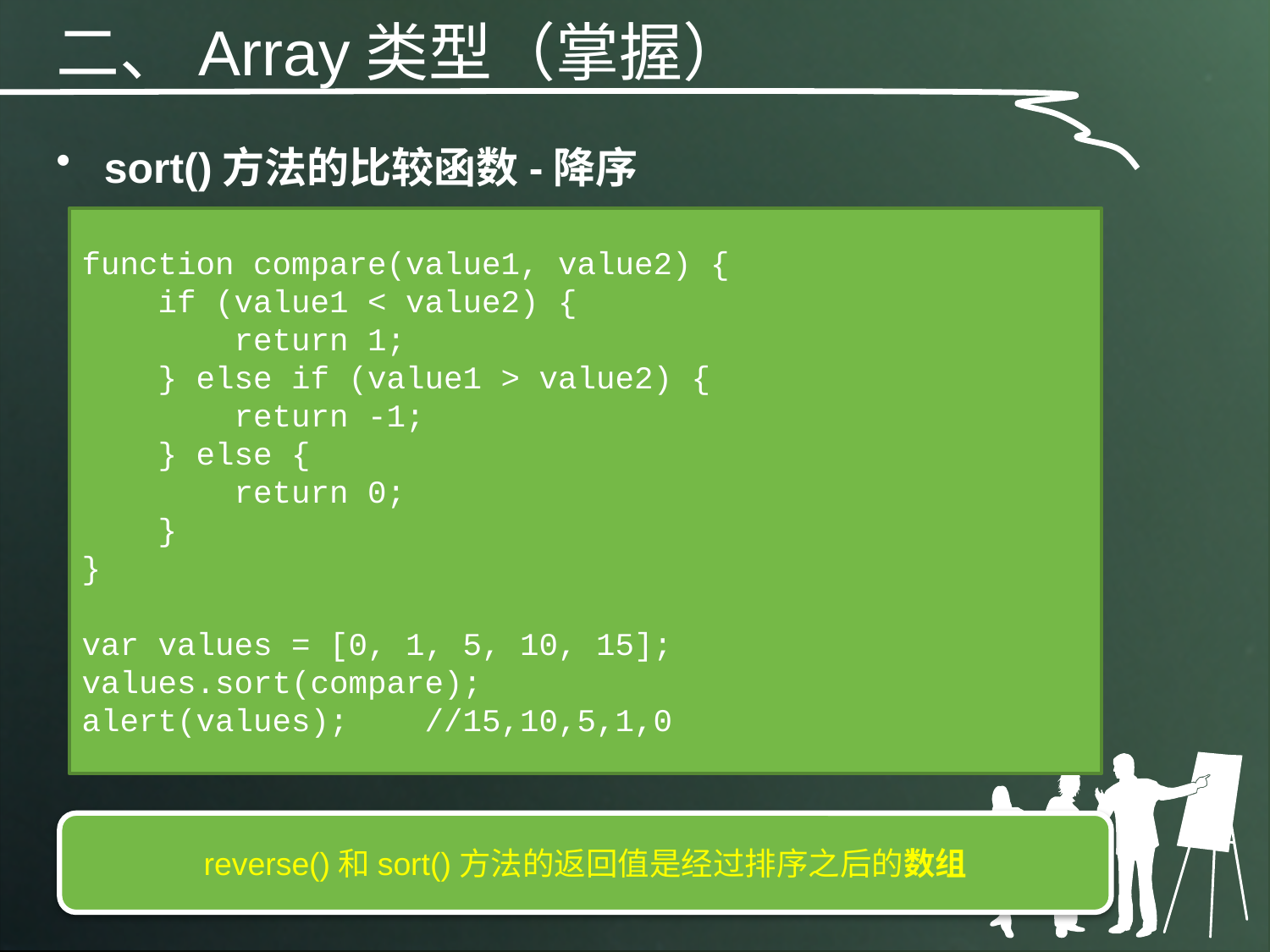

二、Array类型（掌握）

sort()方法的比较函数-降序
function compare(value1, value2) {
    if (value1 < value2) {
        return 1;
    } else if (value1 > value2) {
        return -1;
    } else {
        return 0;
    }
}

var values = [0, 1, 5, 10, 15];
values.sort(compare);
alert(values);    //15,10,5,1,0
reverse()和sort()方法的返回值是经过排序之后的数组